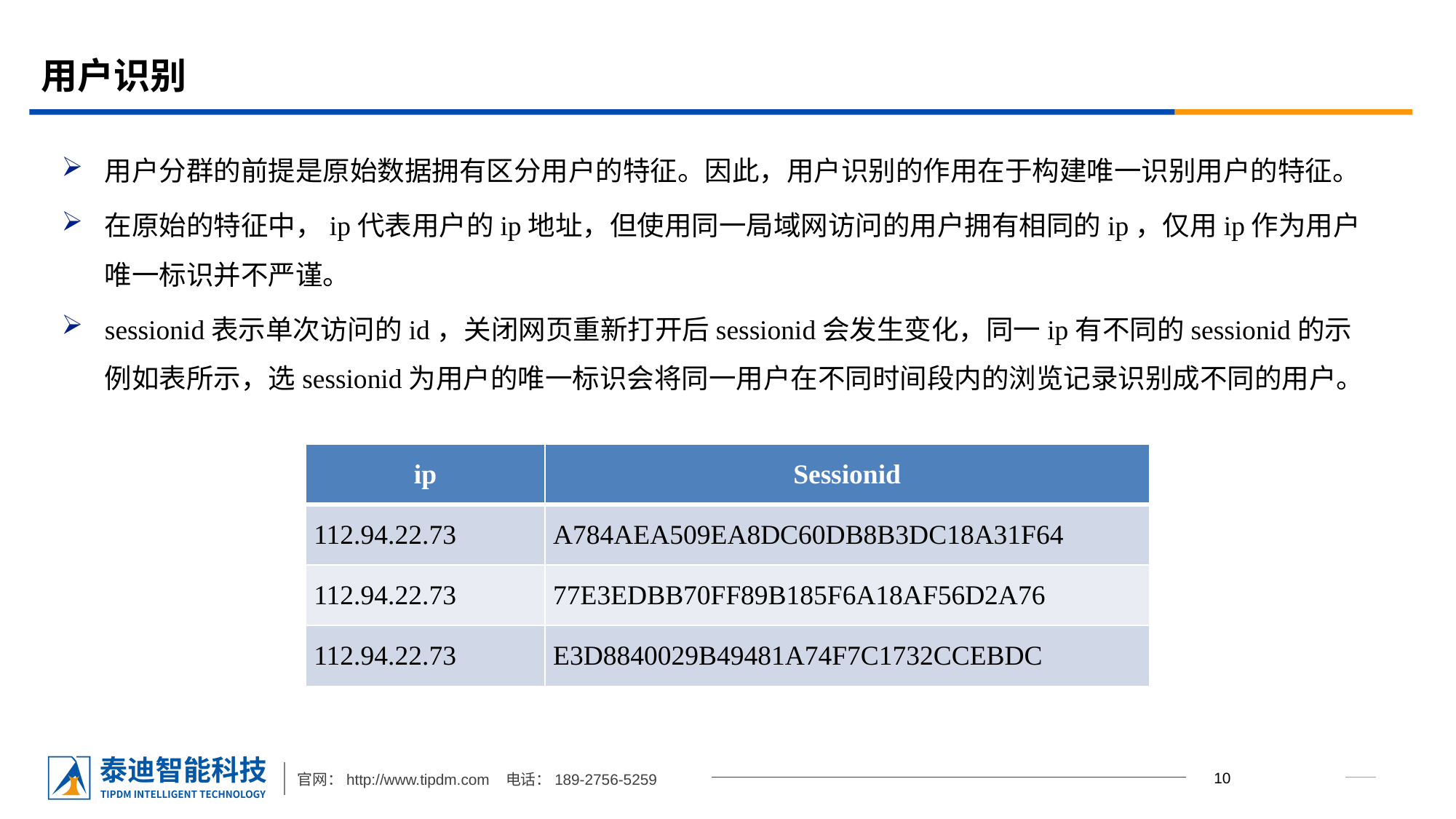

# 用户识别
用户分群的前提是原始数据拥有区分用户的特征。因此，用户识别的作用在于构建唯一识别用户的特征。
在原始的特征中，ip代表用户的ip地址，但使用同一局域网访问的用户拥有相同的ip，仅用ip作为用户唯一标识并不严谨。
sessionid表示单次访问的id，关闭网页重新打开后sessionid会发生变化，同一ip有不同的sessionid的示例如表所示，选sessionid为用户的唯一标识会将同一用户在不同时间段内的浏览记录识别成不同的用户。

| ip | Sessionid |
| --- | --- |
| 112.94.22.73 | A784AEA509EA8DC60DB8B3DC18A31F64 |
| 112.94.22.73 | 77E3EDBB70FF89B185F6A18AF56D2A76 |
| 112.94.22.73 | E3D8840029B49481A74F7C1732CCEBDC |